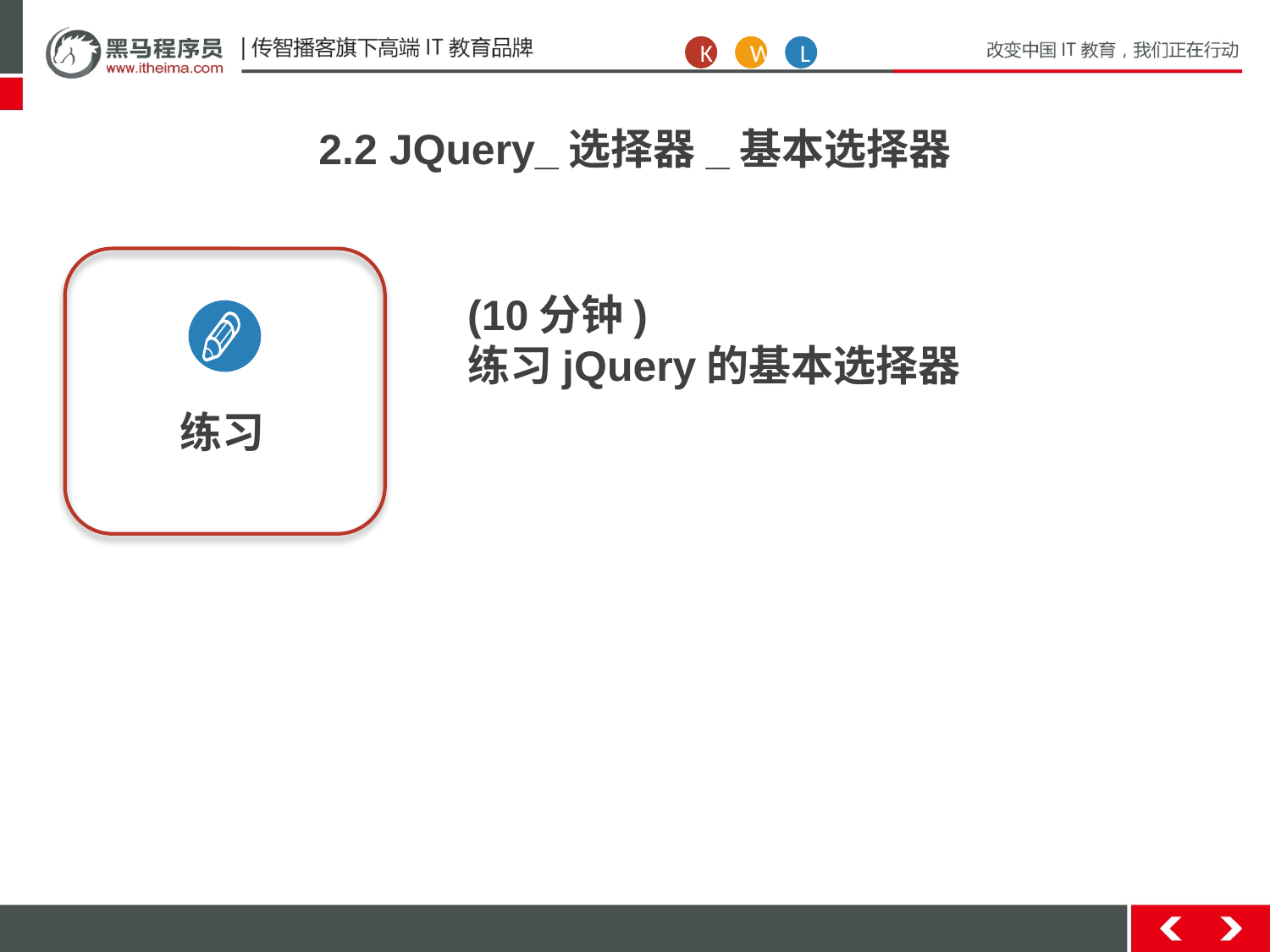

K
W
L
2.2 JQuery_选择器_基本选择器

练习
(10分钟)
练习jQuery的基本选择器